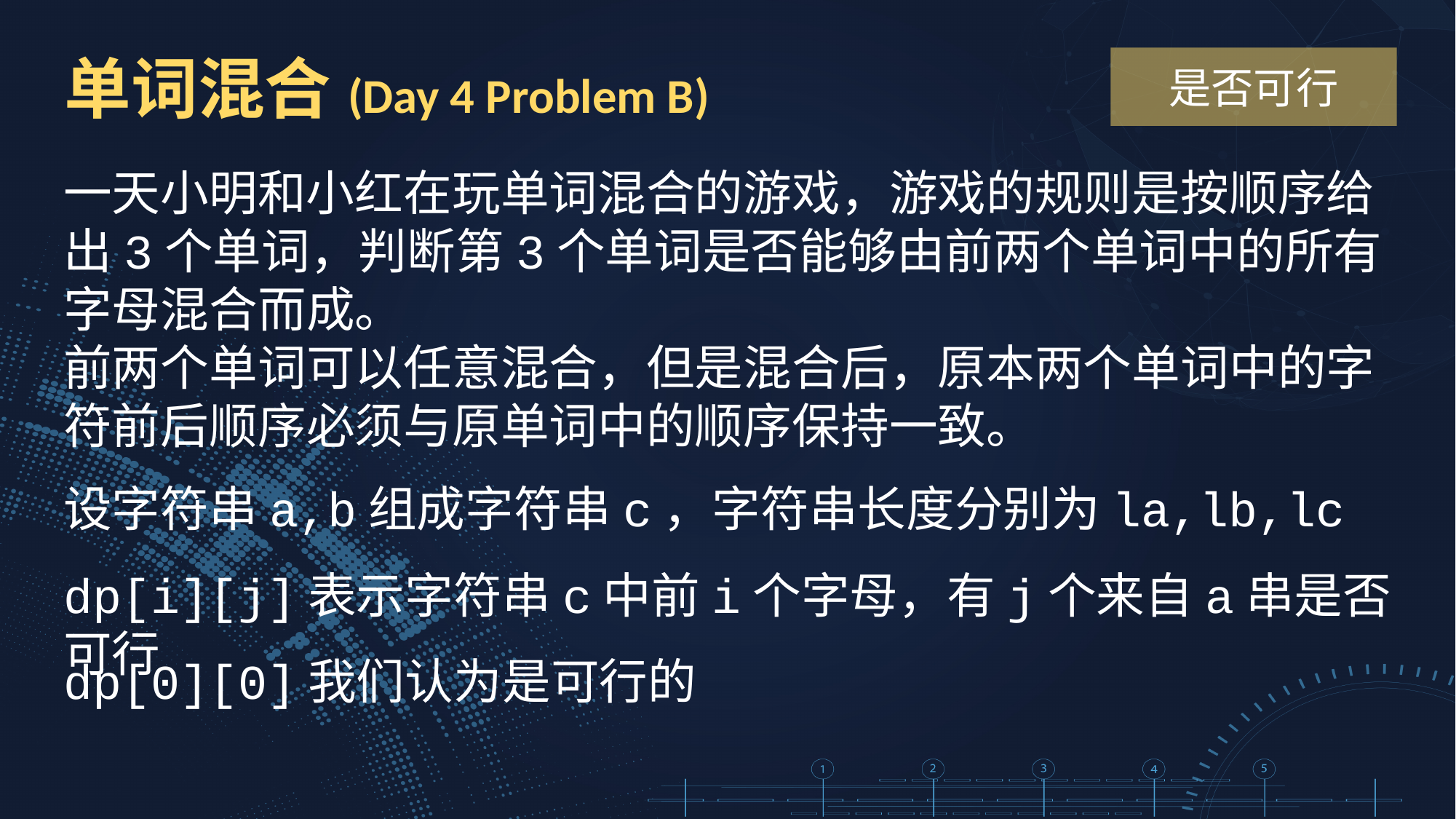

单词混合(Day 4 Problem B)
是否可行
一天小明和小红在玩单词混合的游戏，游戏的规则是按顺序给出3个单词，判断第3个单词是否能够由前两个单词中的所有字母混合而成。
前两个单词可以任意混合，但是混合后，原本两个单词中的字符前后顺序必须与原单词中的顺序保持一致。
设字符串a,b组成字符串c，字符串长度分别为la,lb,lc
dp[i][j]表示字符串c中前i个字母，有j个来自a串是否可行
dp[0][0]我们认为是可行的